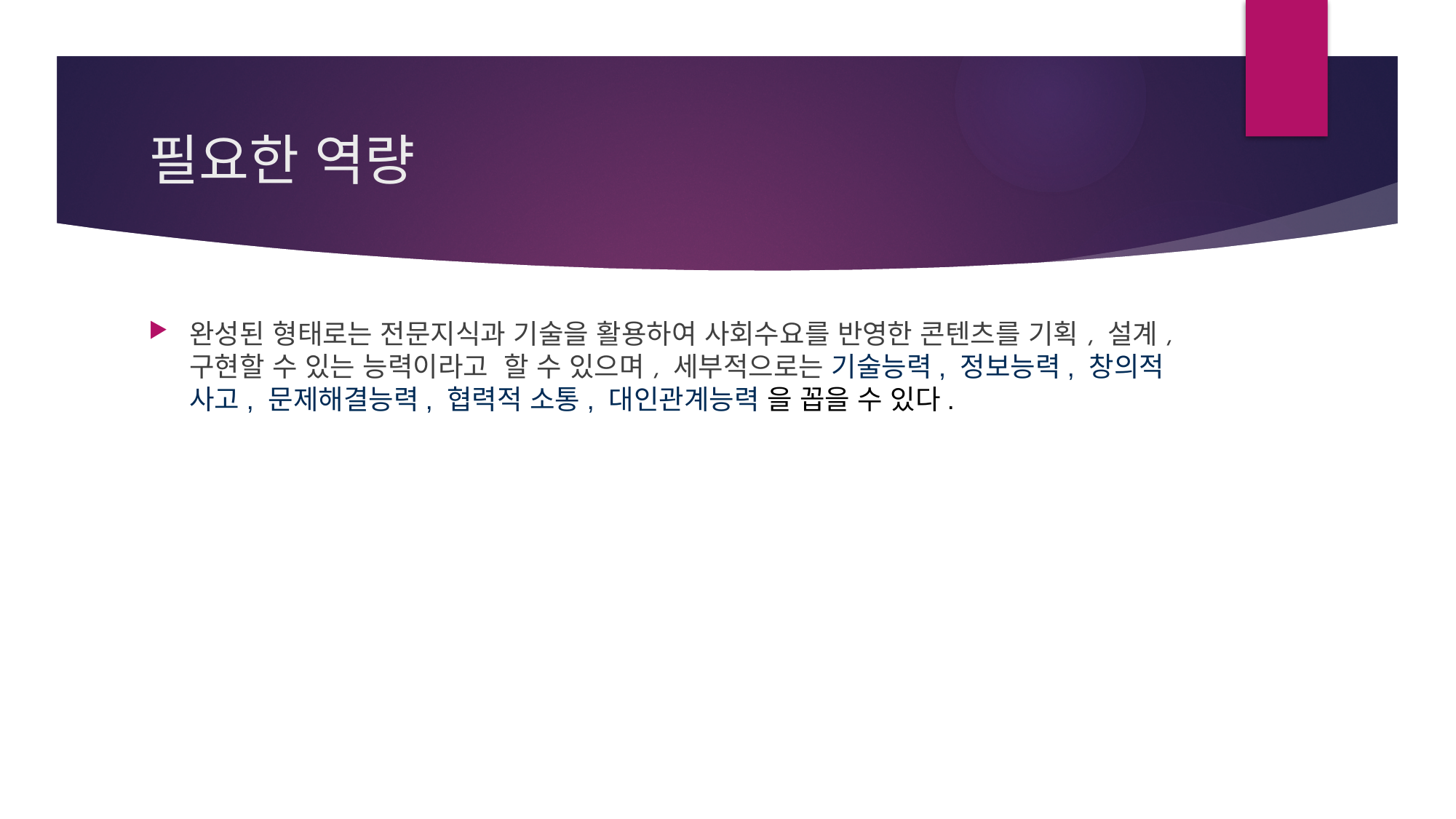

# 필요한 역량
완성된 형태로는 전문지식과 기술을 활용하여 사회수요를 반영한 콘텐츠를 기획, 설계, 구현할 수 있는 능력이라고  할 수 있으며, 세부적으로는 기술능력, 정보능력, 창의적 사고, 문제해결능력, 협력적 소통, 대인관계능력 을 꼽을 수 있다.